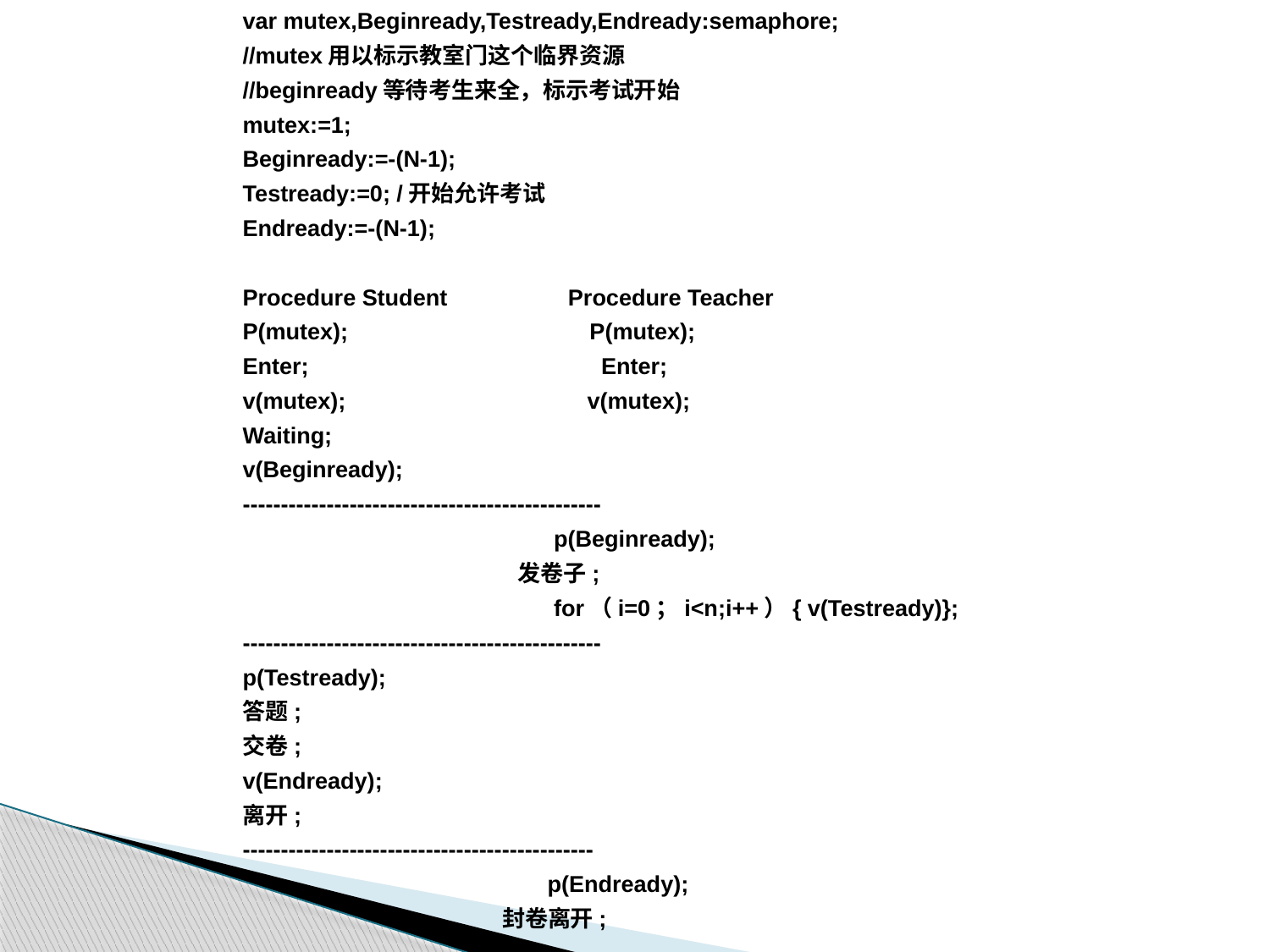

var mutex,Beginready,Testready,Endready:semaphore;
//mutex用以标示教室门这个临界资源
//beginready等待考生来全，标示考试开始
mutex:=1;
Beginready:=-(N-1);
Testready:=0; /开始允许考试
Endready:=-(N-1);

Procedure Student                   Procedure Teacher
P(mutex);                                      P(mutex);
Enter;                                              Enter;
v(mutex);                                      v(mutex);
Waiting;
v(Beginready);
-----------------------------------------------
                                                 p(Beginready);
                                                   发卷子;
                                                 for（i=0；i<n;i++）{ v(Testready)};
-----------------------------------------------
p(Testready);
答题;
交卷;
v(Endready);
离开;
----------------------------------------------
                                                p(Endready);
                                                封卷离开;